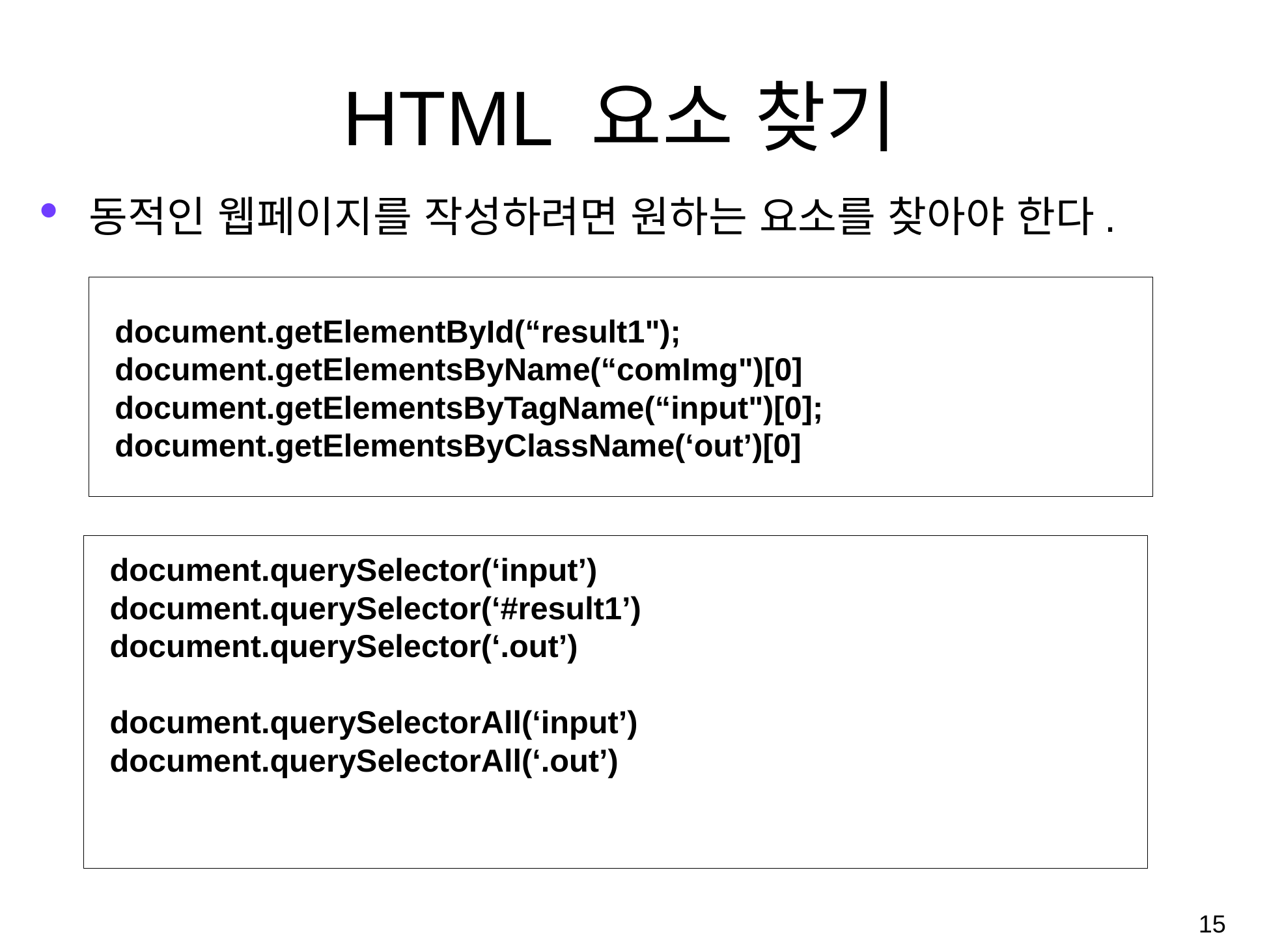

# HTML 요소 찾기
동적인 웹페이지를 작성하려면 원하는 요소를 찾아야 한다.

document.getElementById(“result1");
document.getElementsByName(“comImg")[0]
document.getElementsByTagName(“input")[0];
document.getElementsByClassName(‘out’)[0]
document.querySelector(‘input’)
document.querySelector(‘#result1’)
document.querySelector(‘.out’)

document.querySelectorAll(‘input’)
document.querySelectorAll(‘.out’)

15